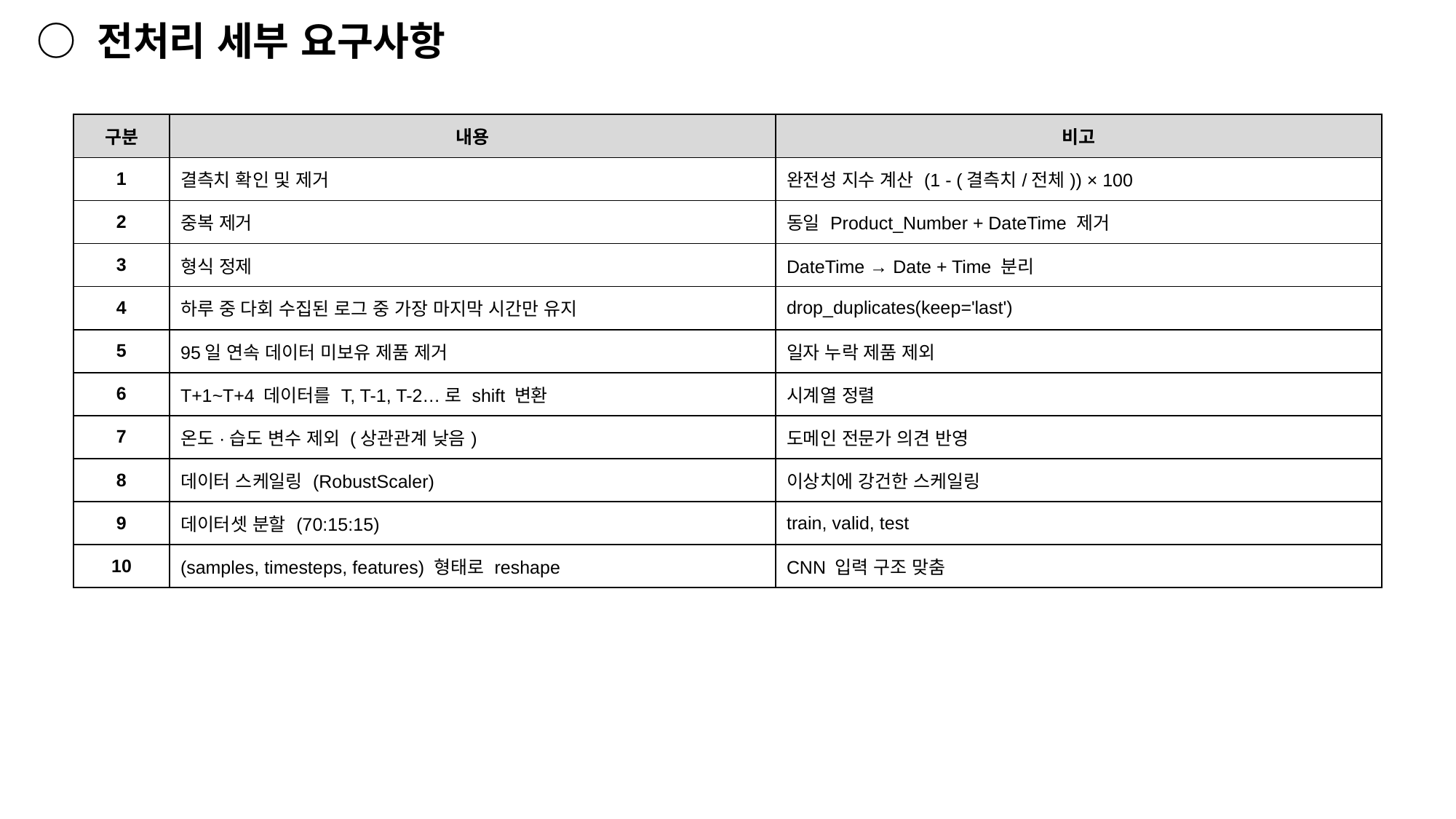

○ 전처리 세부 요구사항
| 구분 | 내용 | 비고 |
| --- | --- | --- |
| 1 | 결측치 확인 및 제거 | 완전성 지수 계산 (1 - (결측치/전체)) × 100 |
| 2 | 중복 제거 | 동일 Product\_Number + DateTime 제거 |
| 3 | 형식 정제 | DateTime → Date + Time 분리 |
| 4 | 하루 중 다회 수집된 로그 중 가장 마지막 시간만 유지 | drop\_duplicates(keep='last') |
| 5 | 95일 연속 데이터 미보유 제품 제거 | 일자 누락 제품 제외 |
| 6 | T+1~T+4 데이터를 T, T-1, T-2…로 shift 변환 | 시계열 정렬 |
| 7 | 온도·습도 변수 제외 (상관관계 낮음) | 도메인 전문가 의견 반영 |
| 8 | 데이터 스케일링 (RobustScaler) | 이상치에 강건한 스케일링 |
| 9 | 데이터셋 분할 (70:15:15) | train, valid, test |
| 10 | (samples, timesteps, features) 형태로 reshape | CNN 입력 구조 맞춤 |